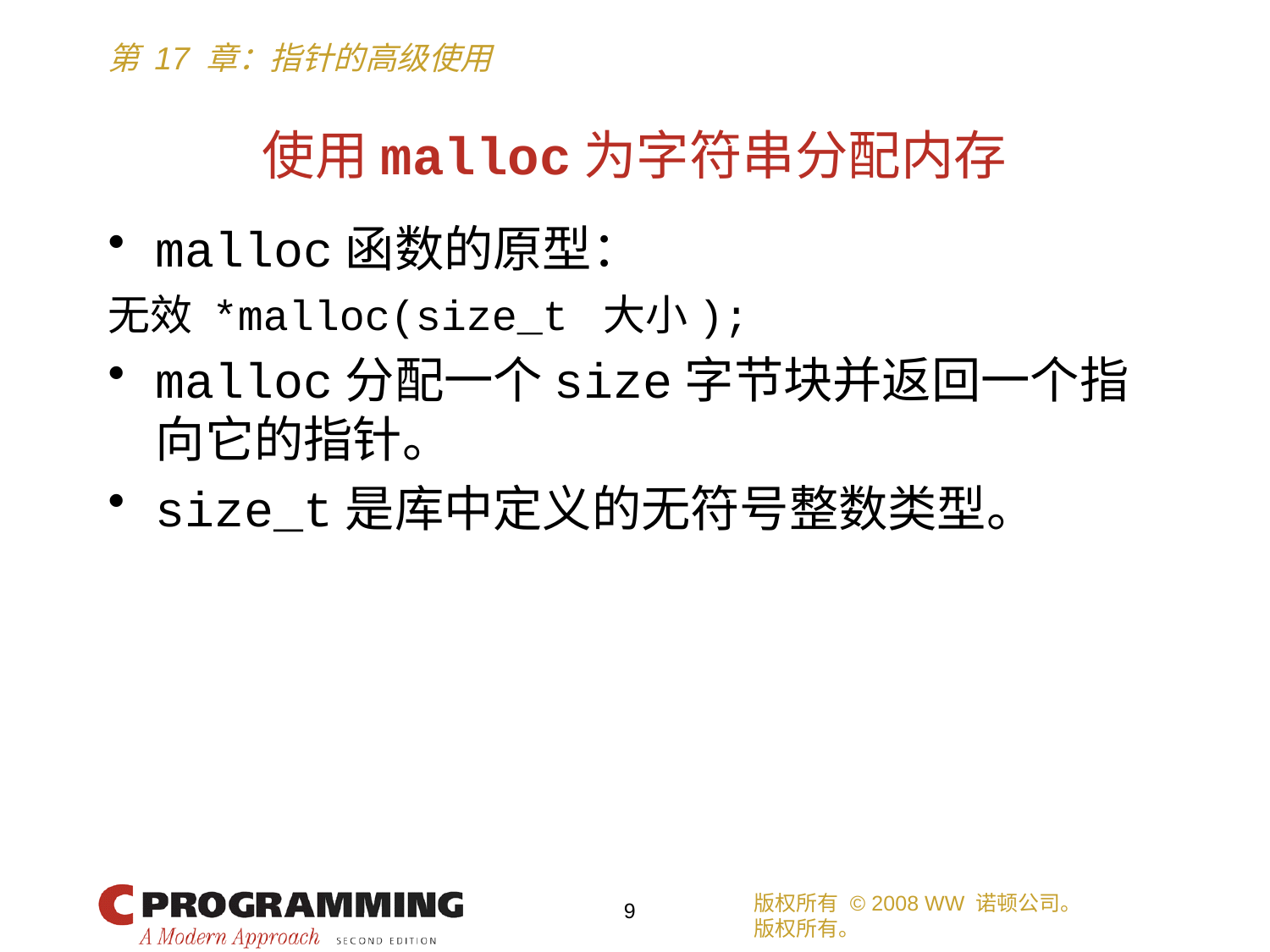

# 使用malloc为字符串分配内存
malloc函数的原型：
无效 *malloc(size_t 大小);
malloc分配一个size字节块并返回一个指向它的指针。
size_t是库中定义的无符号整数类型。
版权所有 © 2008 WW 诺顿公司。
版权所有。
9